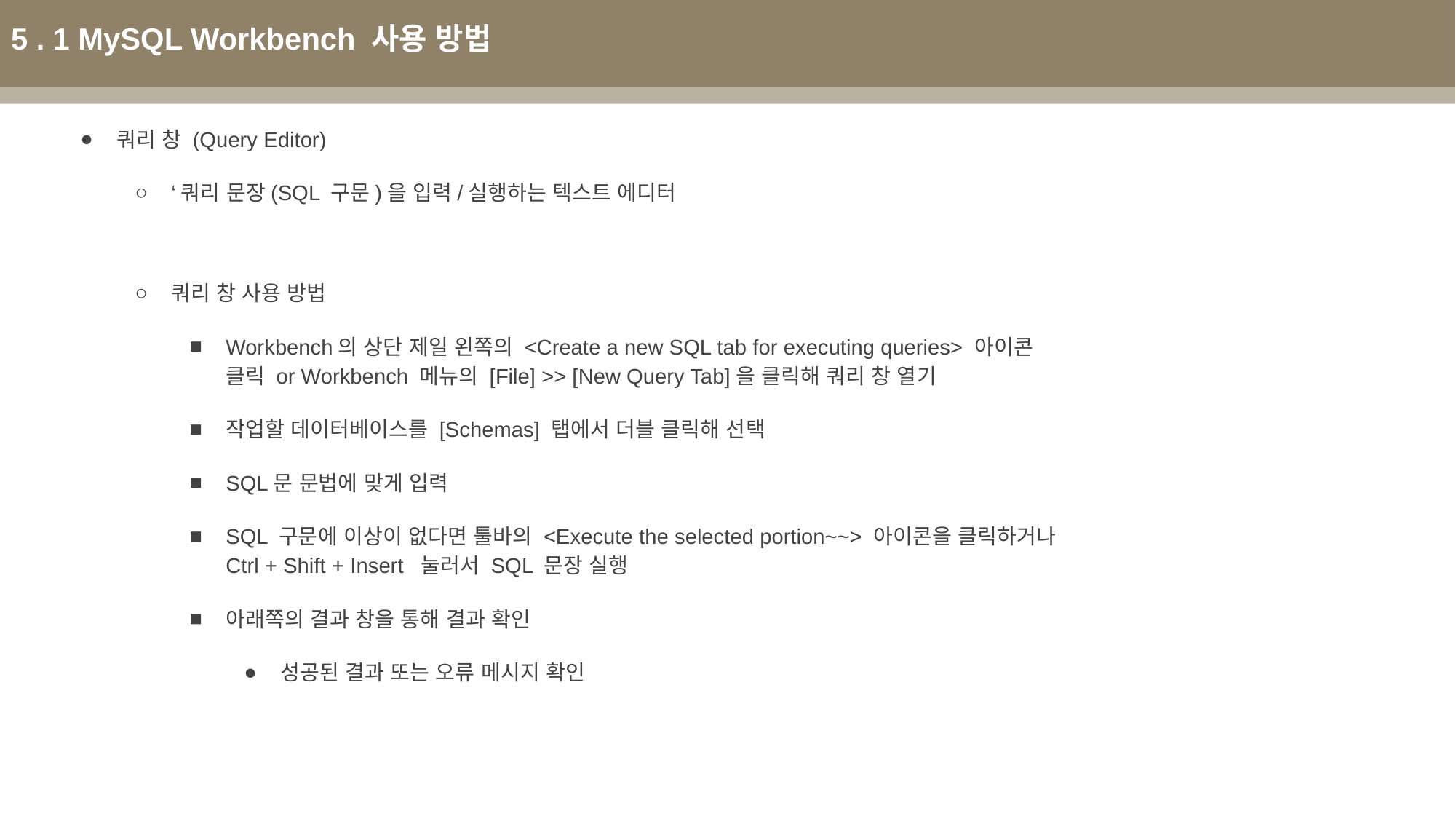

5 . 1 MySQL Workbench 사용 방법
쿼리 창 (Query Editor)
‘쿼리 문장(SQL 구문)을 입력/실행하는 텍스트 에디터

쿼리 창 사용 방법
Workbench의 상단 제일 왼쪽의 <Create a new SQL tab for executing queries> 아이콘 클릭 or Workbench 메뉴의 [File] >> [New Query Tab]을 클릭해 쿼리 창 열기
작업할 데이터베이스를 [Schemas] 탭에서 더블 클릭해 선택
SQL문 문법에 맞게 입력
SQL 구문에 이상이 없다면 툴바의 <Execute the selected portion~~> 아이콘을 클릭하거나 Ctrl + Shift + Insert  눌러서 SQL 문장 실행
아래쪽의 결과 창을 통해 결과 확인
성공된 결과 또는 오류 메시지 확인